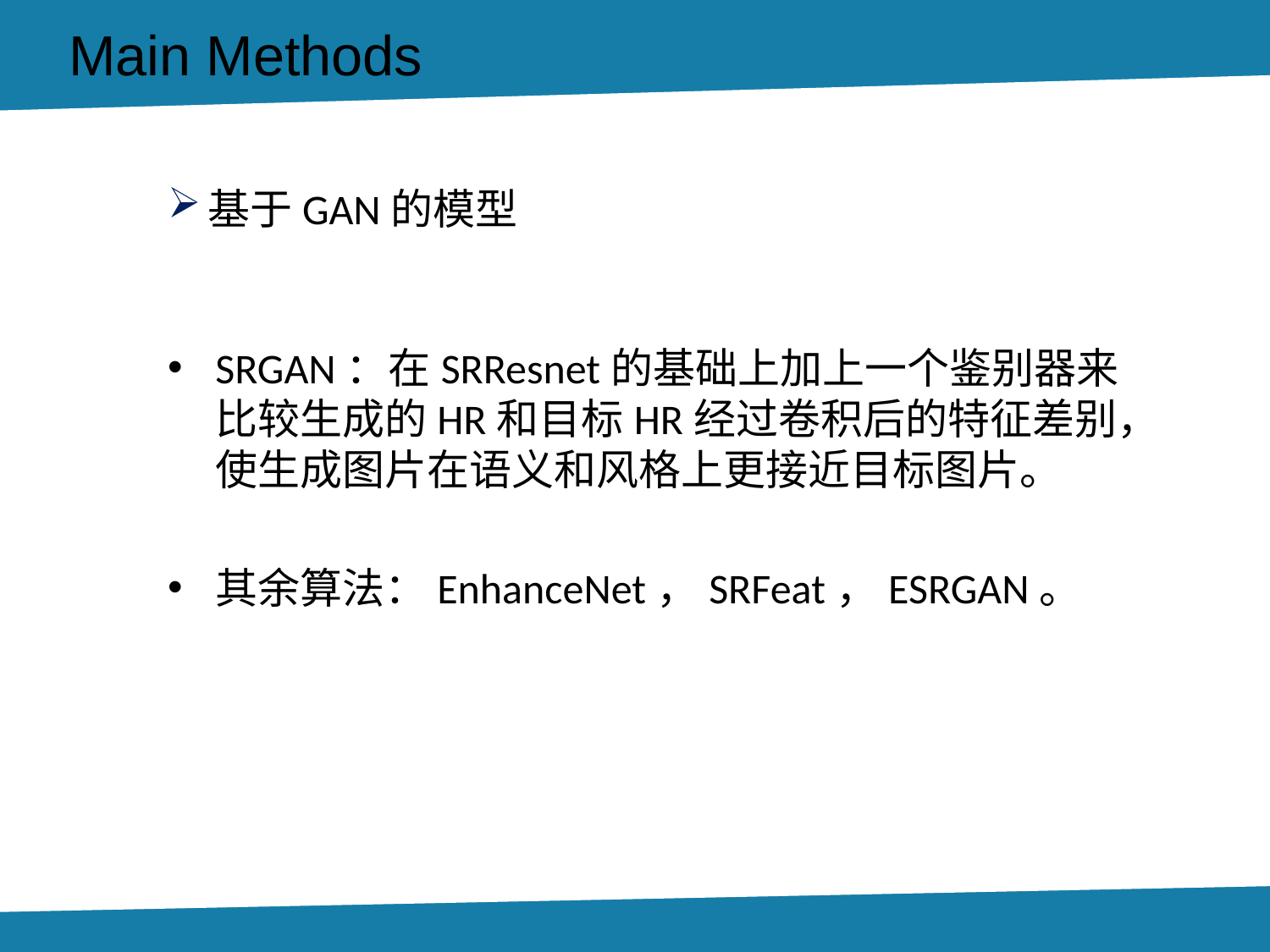

Main Methods
基于GAN的模型

SRGAN：在SRResnet的基础上加上一个鉴别器来比较生成的HR和目标HR经过卷积后的特征差别，使生成图片在语义和风格上更接近目标图片。

其余算法：EnhanceNet，SRFeat，ESRGAN。